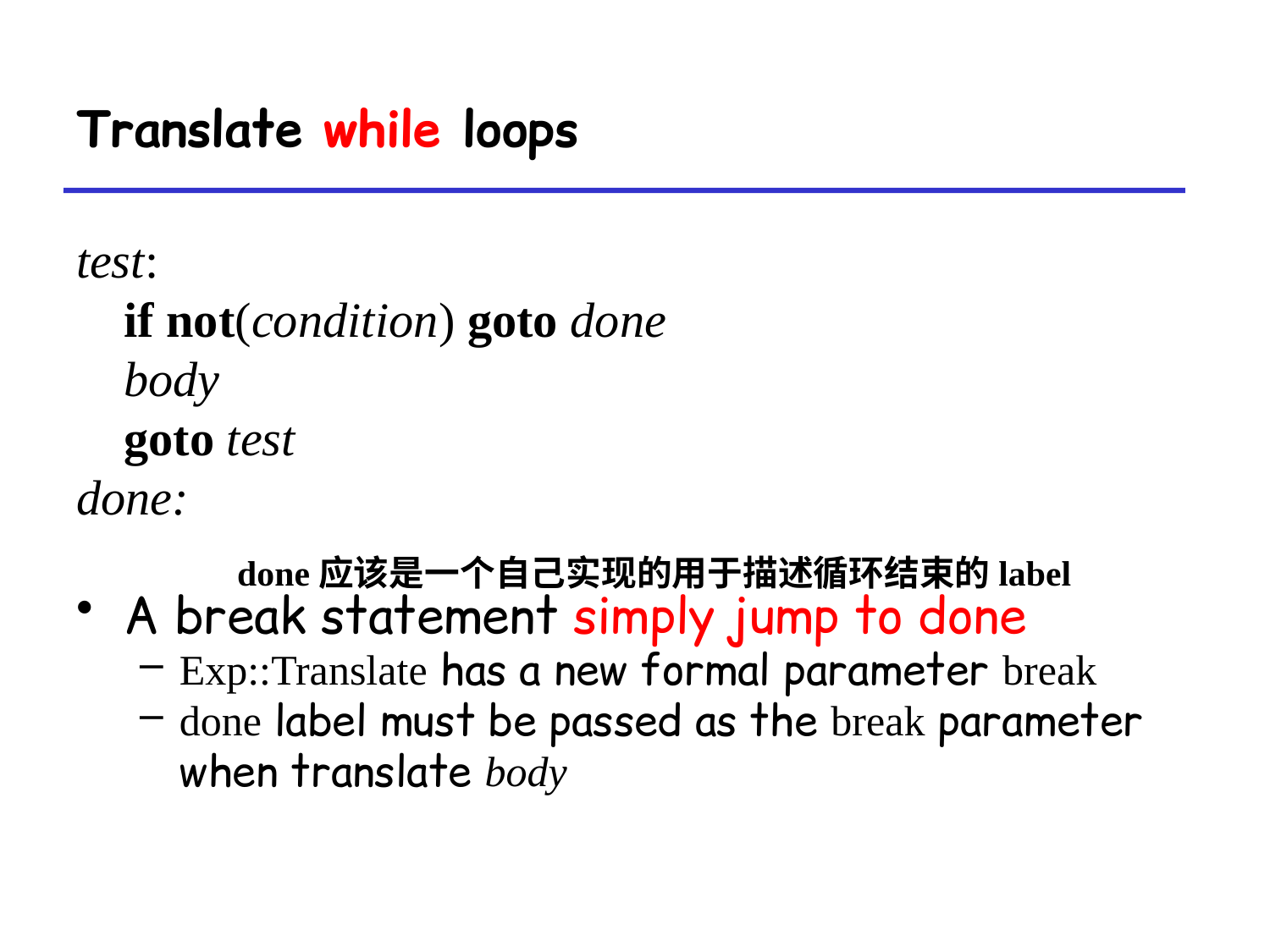

# Translate while loops
test:
	if not(condition) goto done
	body
	goto test
done:

A break statement simply jump to done
Exp::Translate has a new formal parameter break
done label must be passed as the break parameter when translate body
done应该是一个自己实现的用于描述循环结束的label

50